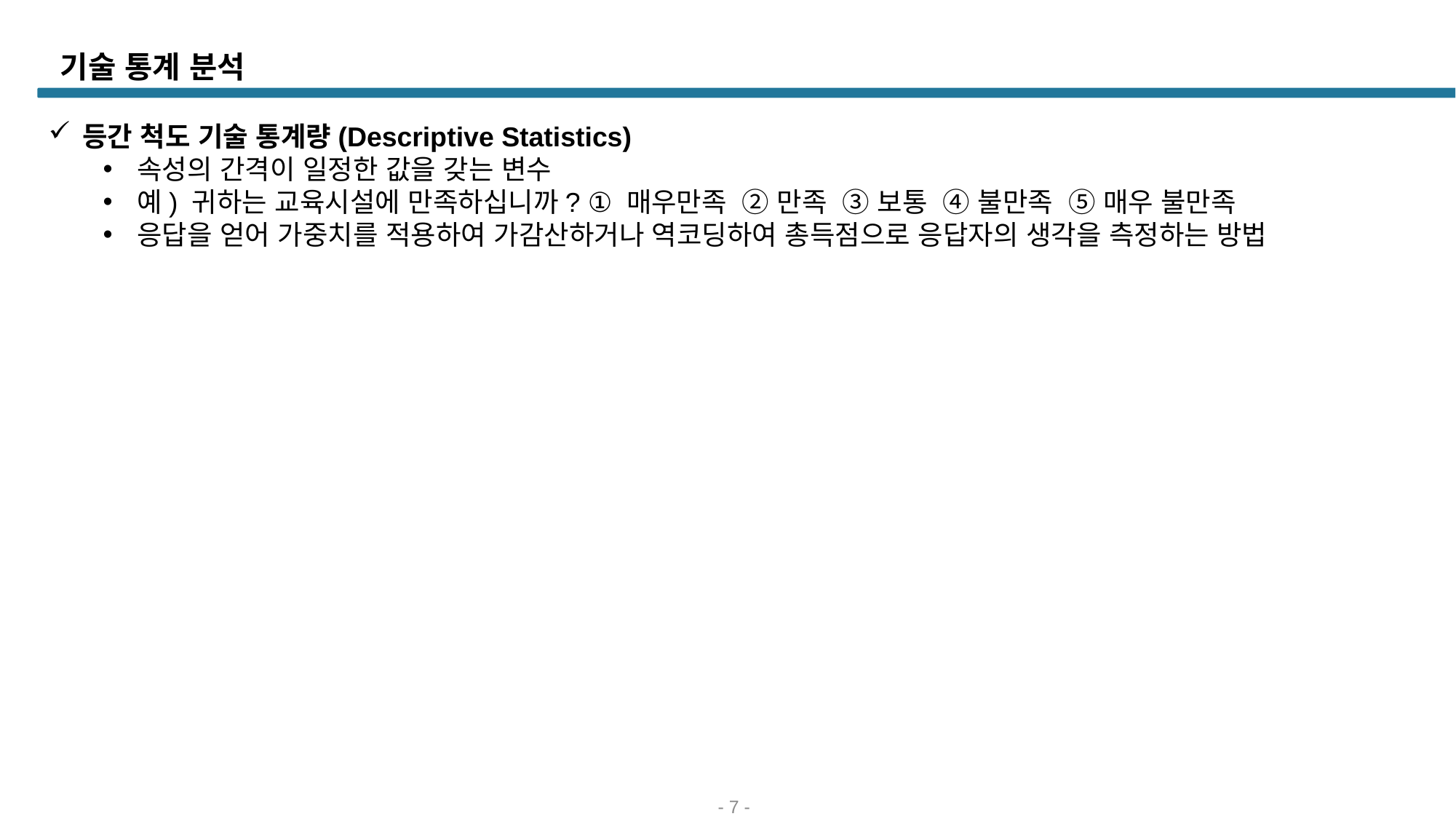

# 기술 통계 분석
등간 척도 기술 통계량(Descriptive Statistics)
속성의 간격이 일정한 값을 갖는 변수
예) 귀하는 교육시설에 만족하십니까? ① 매우만족  ② 만족  ③ 보통  ④ 불만족  ⑤ 매우 불만족
응답을 얻어 가중치를 적용하여 가감산하거나 역코딩하여 총득점으로 응답자의 생각을 측정하는 방법
- 7 -